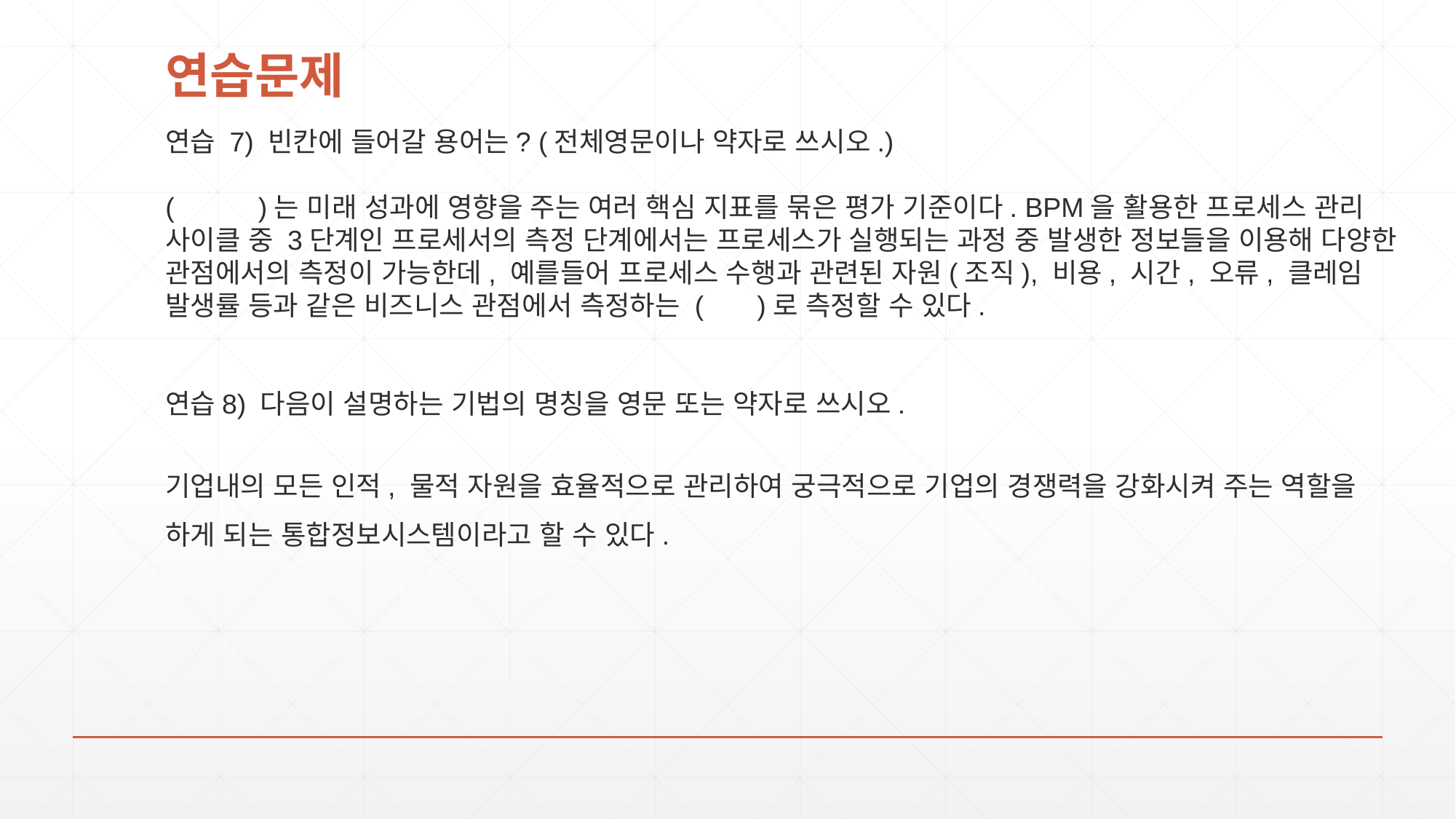

# 연습문제
연습 7) 빈칸에 들어갈 용어는? (전체영문이나 약자로 쓰시오.)

(           )는 미래 성과에 영향을 주는 여러 핵심 지표를 묶은 평가 기준이다. BPM을 활용한 프로세스 관리 사이클 중 3단계인 프로세서의 측정 단계에서는 프로세스가 실행되는 과정 중 발생한 정보들을 이용해 다양한 관점에서의 측정이 가능한데, 예를들어 프로세스 수행과 관련된 자원(조직), 비용, 시간, 오류, 클레임 발생률 등과 같은 비즈니스 관점에서 측정하는 (       )로 측정할 수 있다.

연습8) 다음이 설명하는 기법의 명칭을 영문 또는 약자로 쓰시오.

기업내의 모든 인적, 물적 자원을 효율적으로 관리하여 궁극적으로 기업의 경쟁력을 강화시켜 주는 역할을 하게 되는 통합정보시스템이라고 할 수 있다.